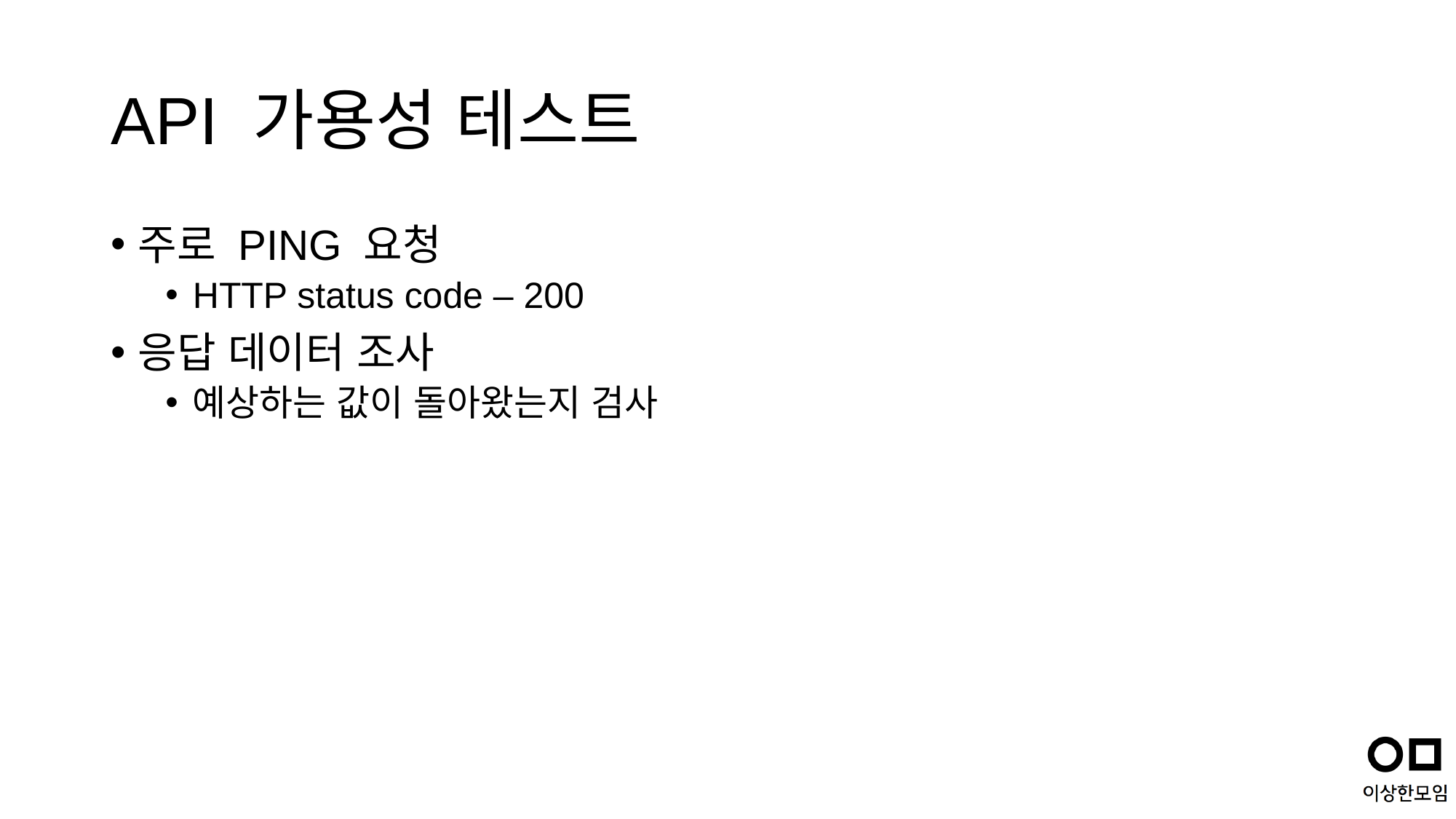

# API 가용성 테스트
주로 PING 요청
HTTP status code – 200
응답 데이터 조사
예상하는 값이 돌아왔는지 검사